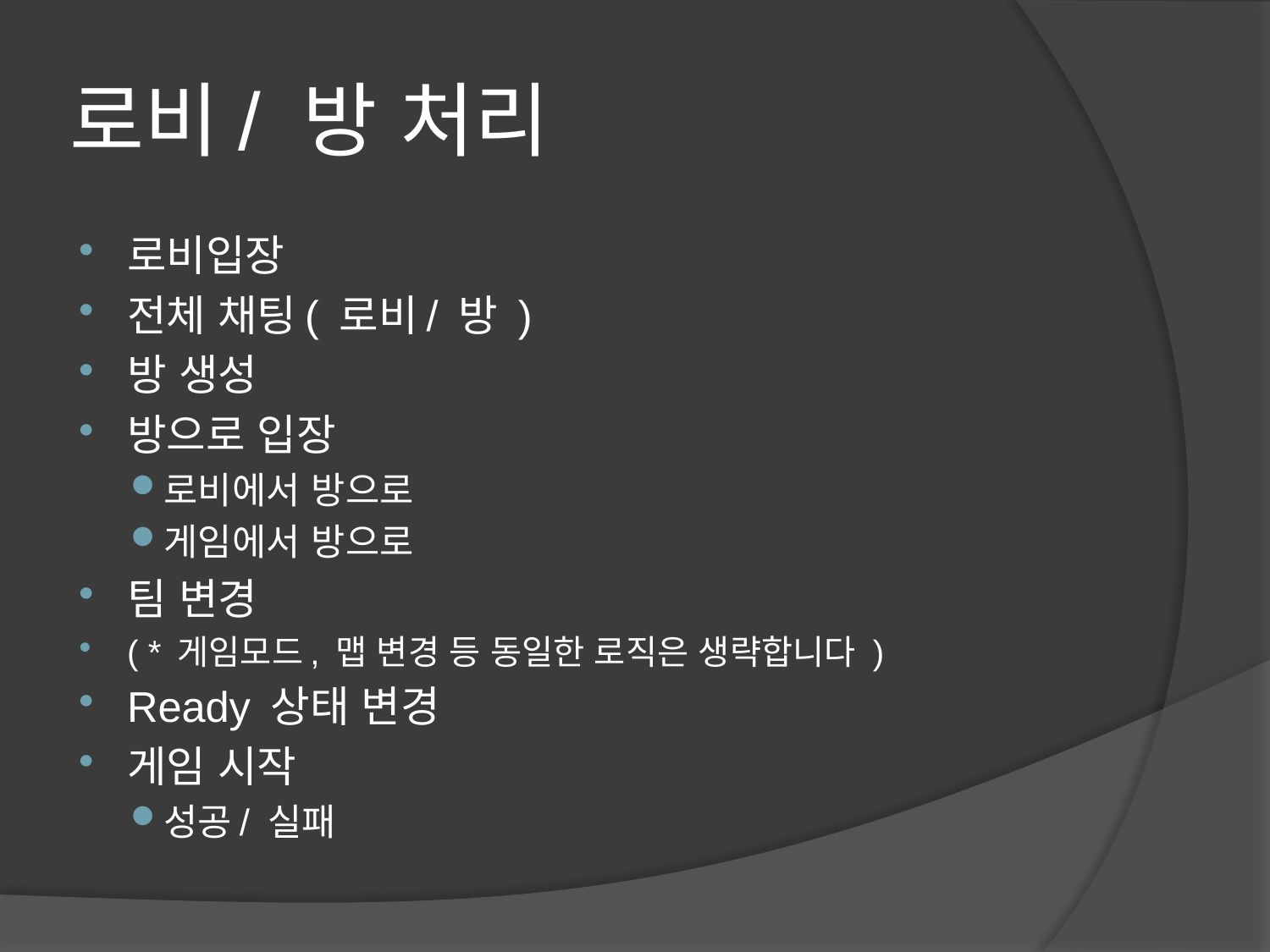

# 로비/ 방 처리
로비입장
전체 채팅( 로비/ 방 )
방 생성
방으로 입장
로비에서 방으로
게임에서 방으로
팀 변경
( * 게임모드, 맵 변경 등 동일한 로직은 생략합니다 )
Ready 상태 변경
게임 시작
성공/ 실패